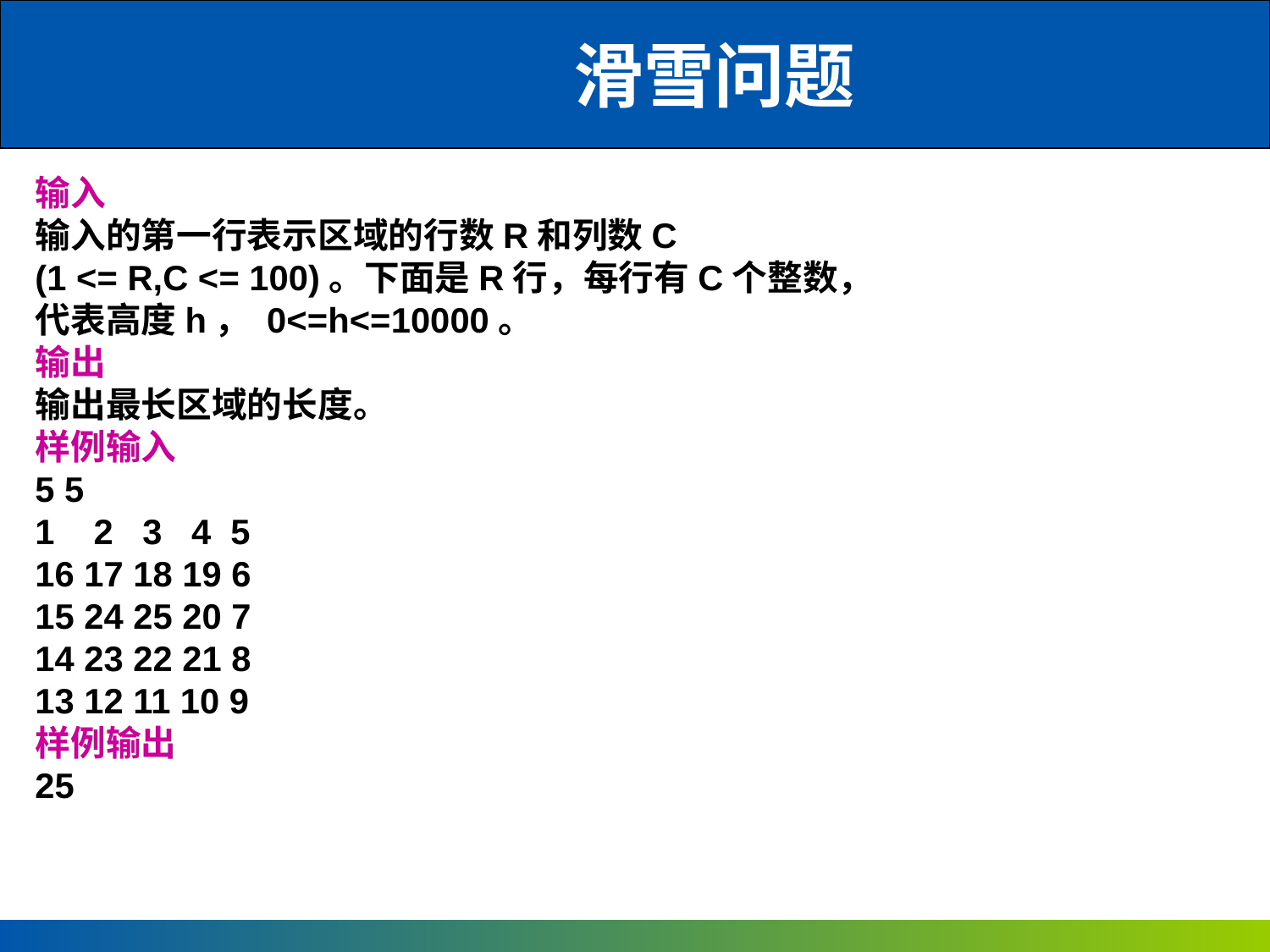

# 滑雪问题
输入
输入的第一行表示区域的行数R和列数C
(1 <= R,C <= 100)。下面是R行，每行有C个整数，
代表高度h， 0<=h<=10000。
输出
输出最长区域的长度。
样例输入
5 5
1    2   3   4  5
16 17 18 19 6
15 24 25 20 7
14 23 22 21 8
13 12 11 10 9
样例输出
25